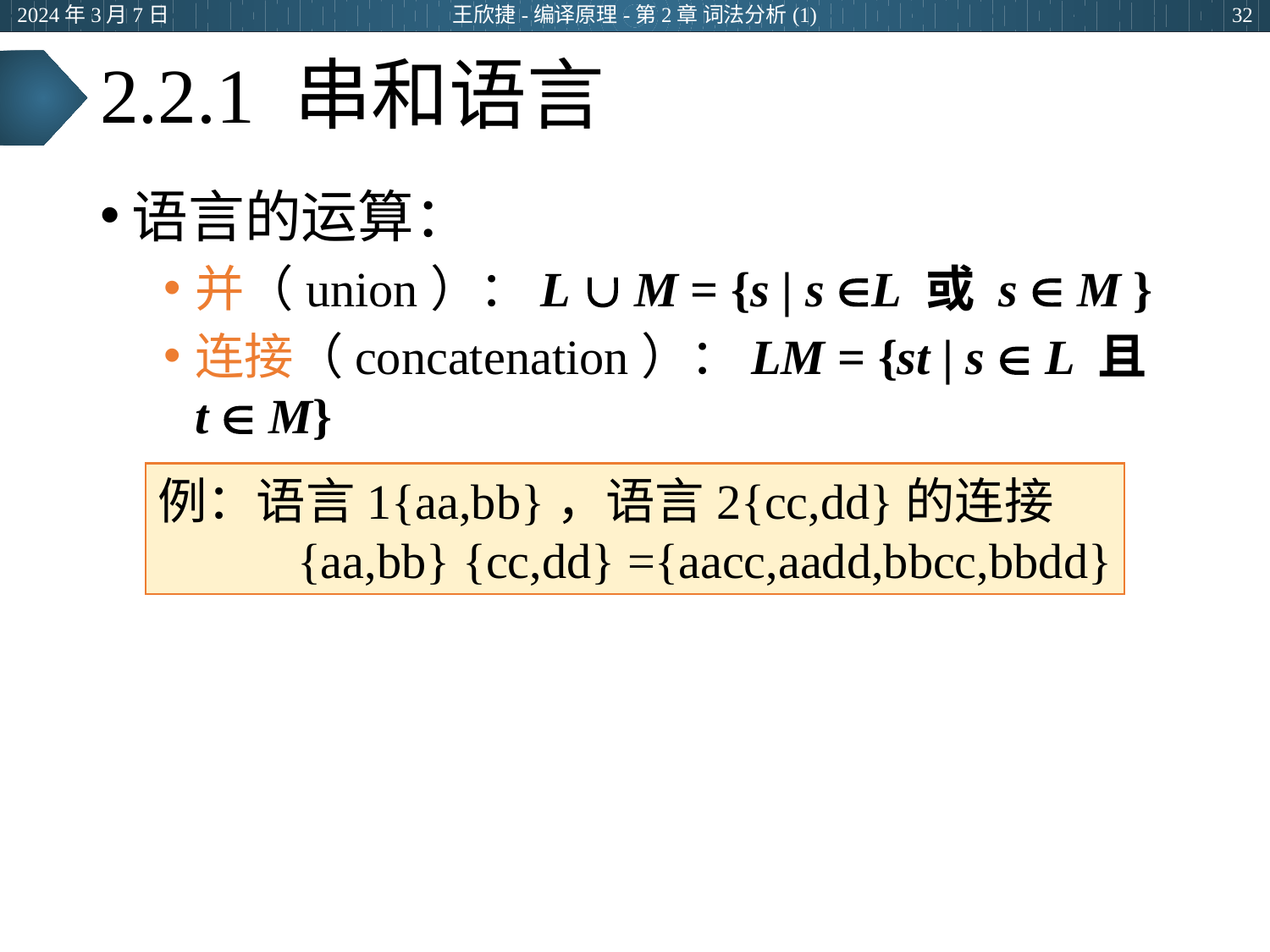

2024年3月7日
王欣捷-编译原理-第2章 词法分析(1)
32
# 2.2.1 串和语言
语言的运算：
并（union）：L ∪ M = {s | s ∈L 或 s ∈ M }
连接（concatenation）：LM = {st | s ∈ L 且 t ∈ M}

例：语言1{aa,bb}，语言2{cc,dd}的连接
	 {aa,bb} {cc,dd} ={aacc,aadd,bbcc,bbdd}